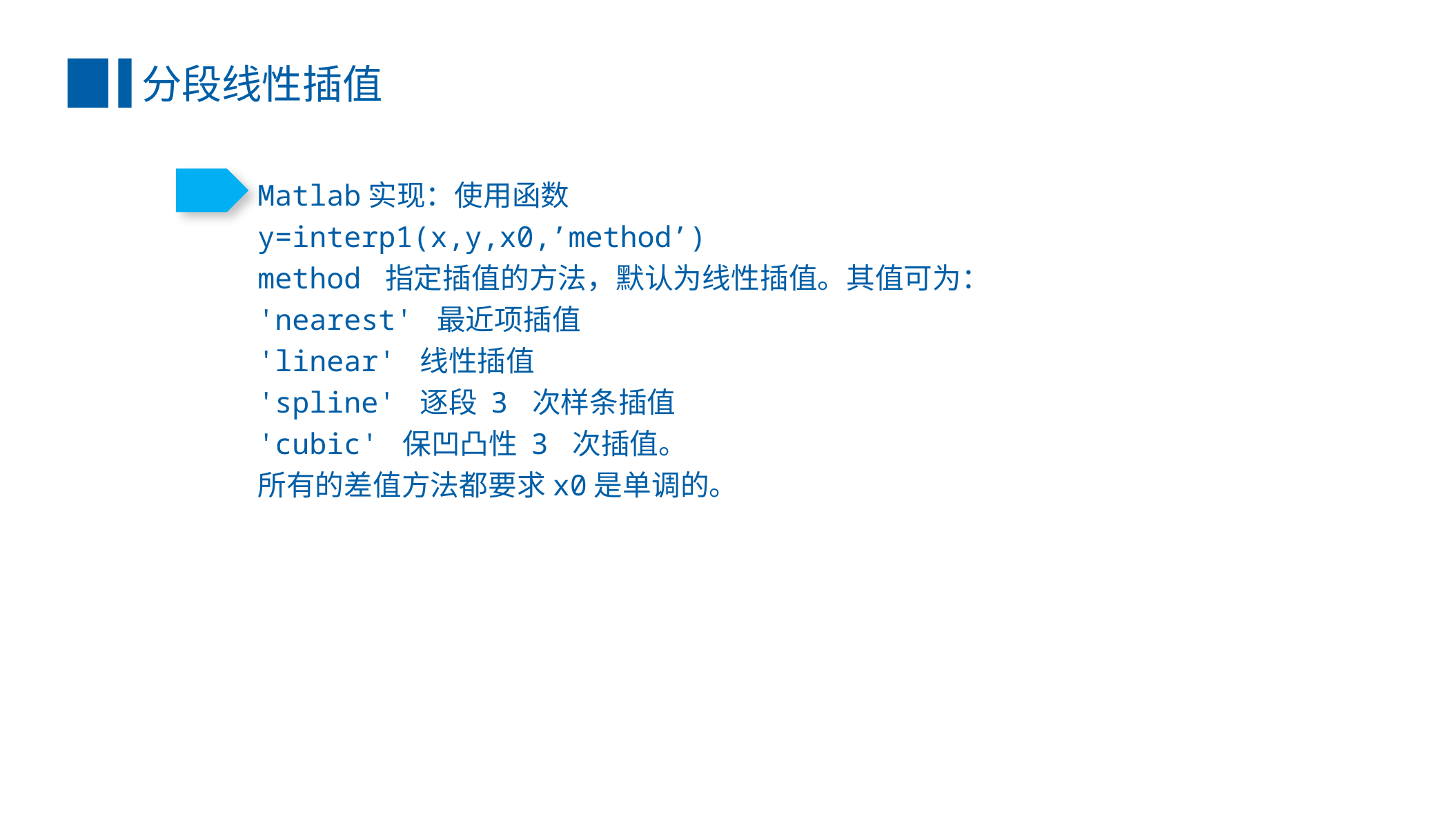

分段线性插值

Matlab实现：使用函数y=interp1(x,y,x0,’method’)
method 指定插值的方法，默认为线性插值。其值可为：
'nearest' 最近项插值
'linear' 线性插值
'spline' 逐段 3 次样条插值
'cubic' 保凹凸性 3 次插值。
所有的差值方法都要求x0是单调的。